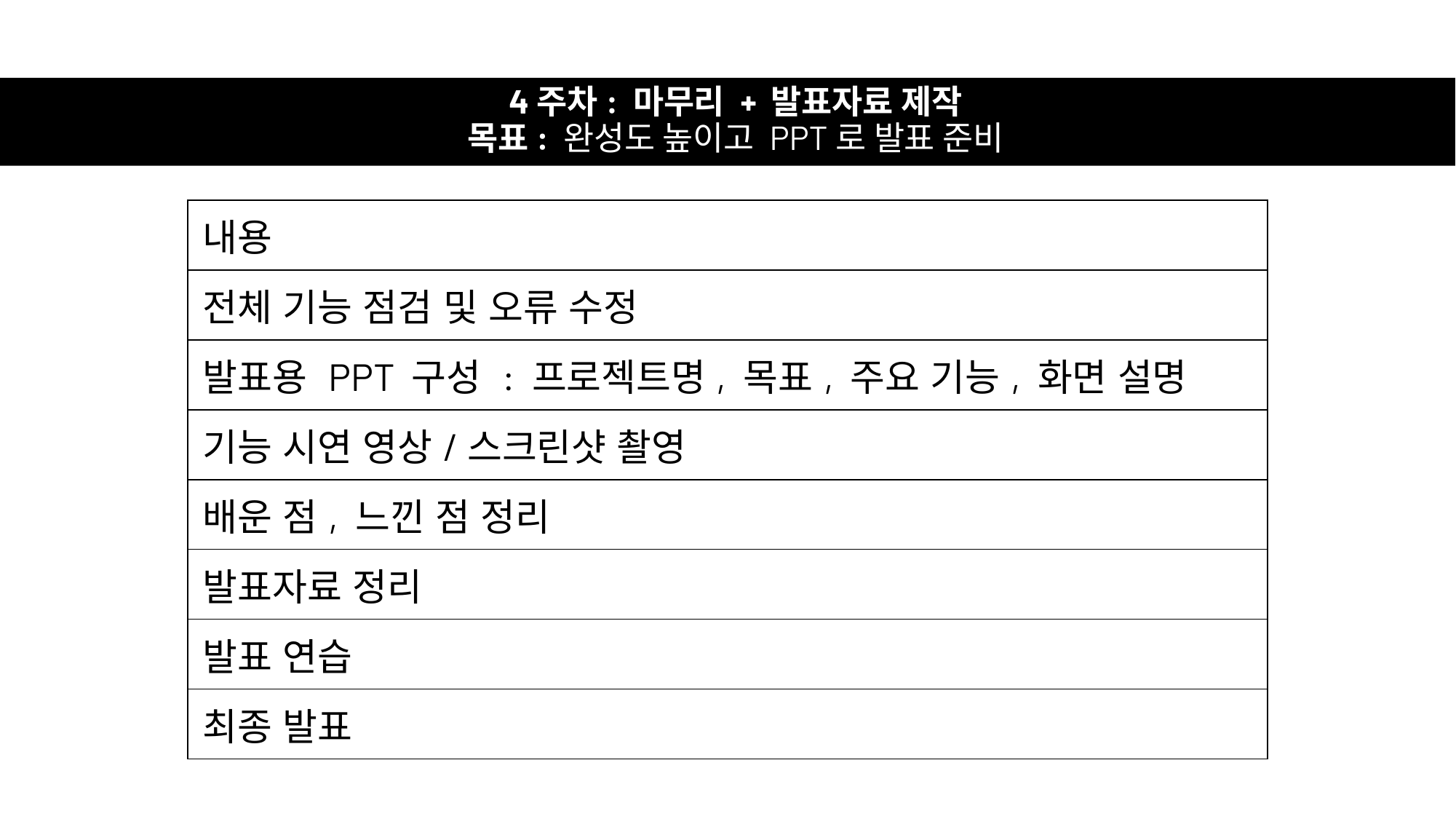

# 4주차: 마무리 + 발표자료 제작
목표: 완성도 높이고 PPT로 발표 준비

| 내용 |
| --- |
| 전체 기능 점검 및 오류 수정 |
| 발표용 PPT 구성 : 프로젝트명, 목표, 주요 기능, 화면 설명 |
| 기능 시연 영상/스크린샷 촬영 |
| 배운 점, 느낀 점 정리 |
| 발표자료 정리 |
| 발표 연습 |
| 최종 발표 |